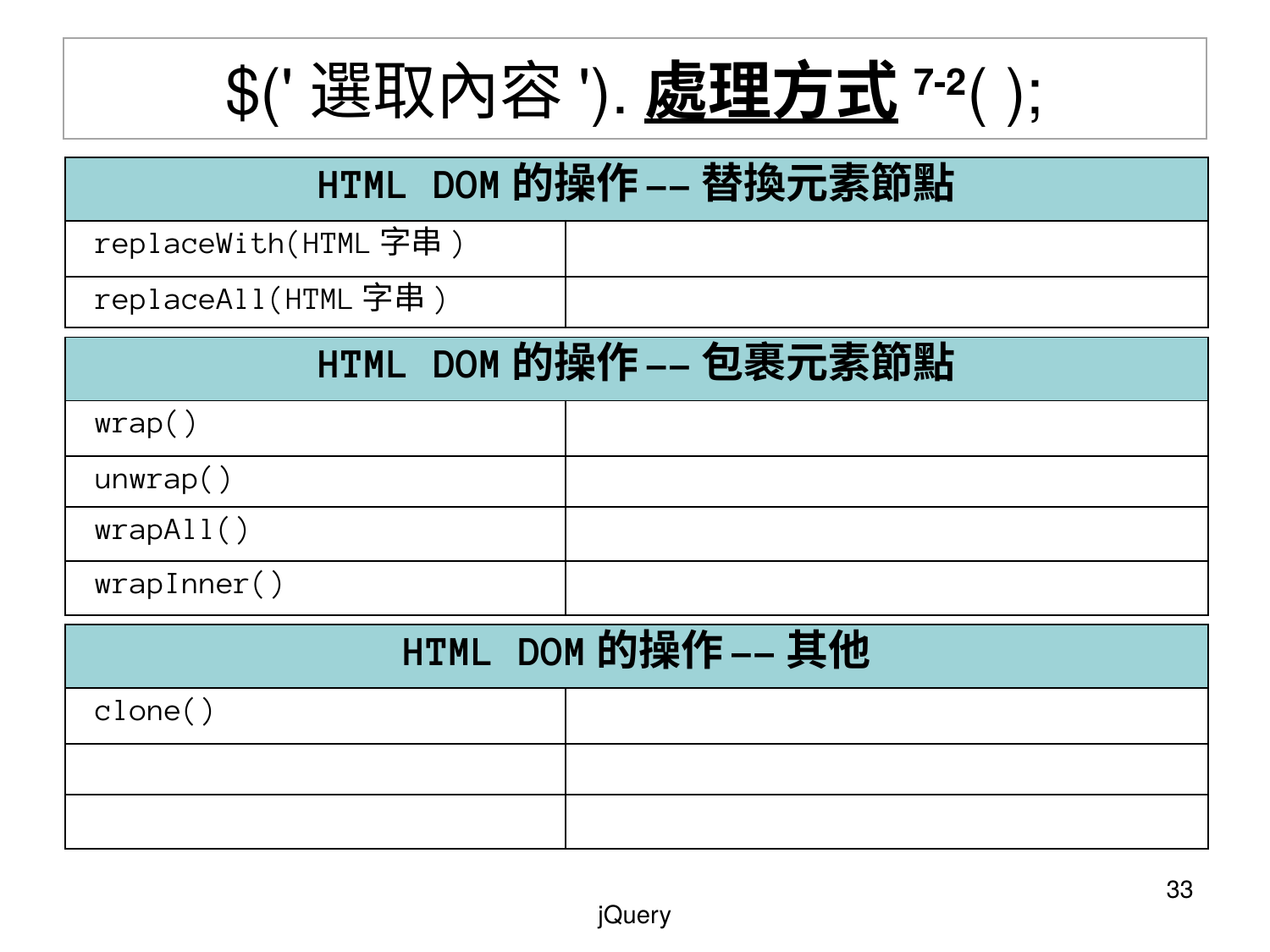

# $('選取內容').處理方式7-2( );
| HTML DOM的操作--替換元素節點 |  |
| --- | --- |
| replaceWith(HTML字串) |  |
| replaceAll(HTML字串) |  |
| HTML DOM的操作--包裹元素節點 |  |
| --- | --- |
| wrap() |  |
| unwrap() |  |
| wrapAll() |  |
| wrapInner() |  |
| HTML DOM的操作--其他 |  |
| --- | --- |
| clone() |  |
|  |  |
|  |  |
33
jQuery